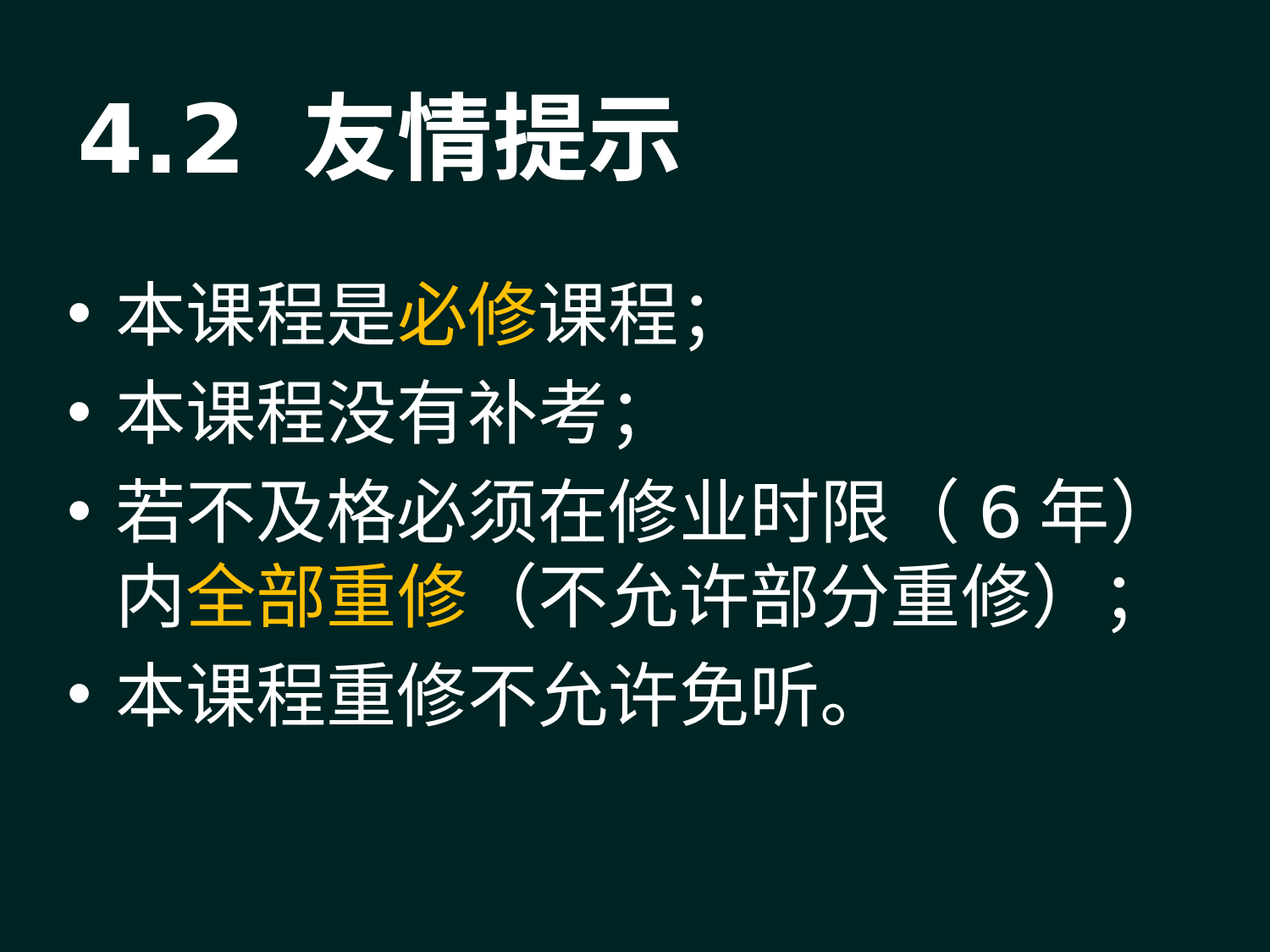

4.2 友情提示
本课程是必修课程；
本课程没有补考；
若不及格必须在修业时限（6年）内全部重修（不允许部分重修）；
本课程重修不允许免听。